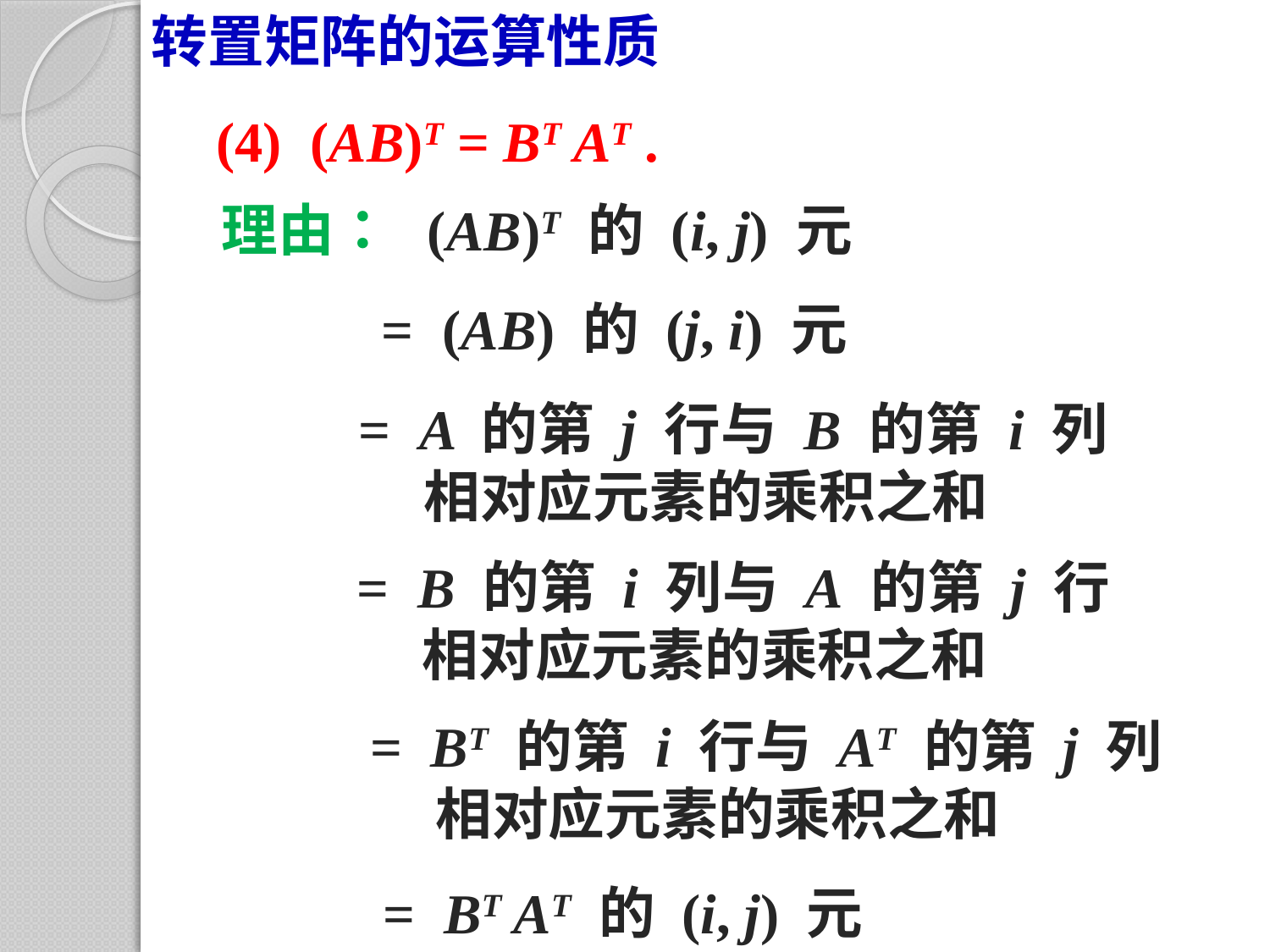

转置矩阵的运算性质
(4)  (AB)T = BT AT .
理由：
(AB)T 的 (i, j) 元
=  (AB) 的 (j, i) 元
=  A 的第 j 行与 B 的第 i 列
    相对应元素的乘积之和
=  B 的第 i 列与 A 的第 j 行
    相对应元素的乘积之和
=  BT 的第 i 行与 AT 的第 j 列
    相对应元素的乘积之和
=  BT AT 的 (i, j) 元